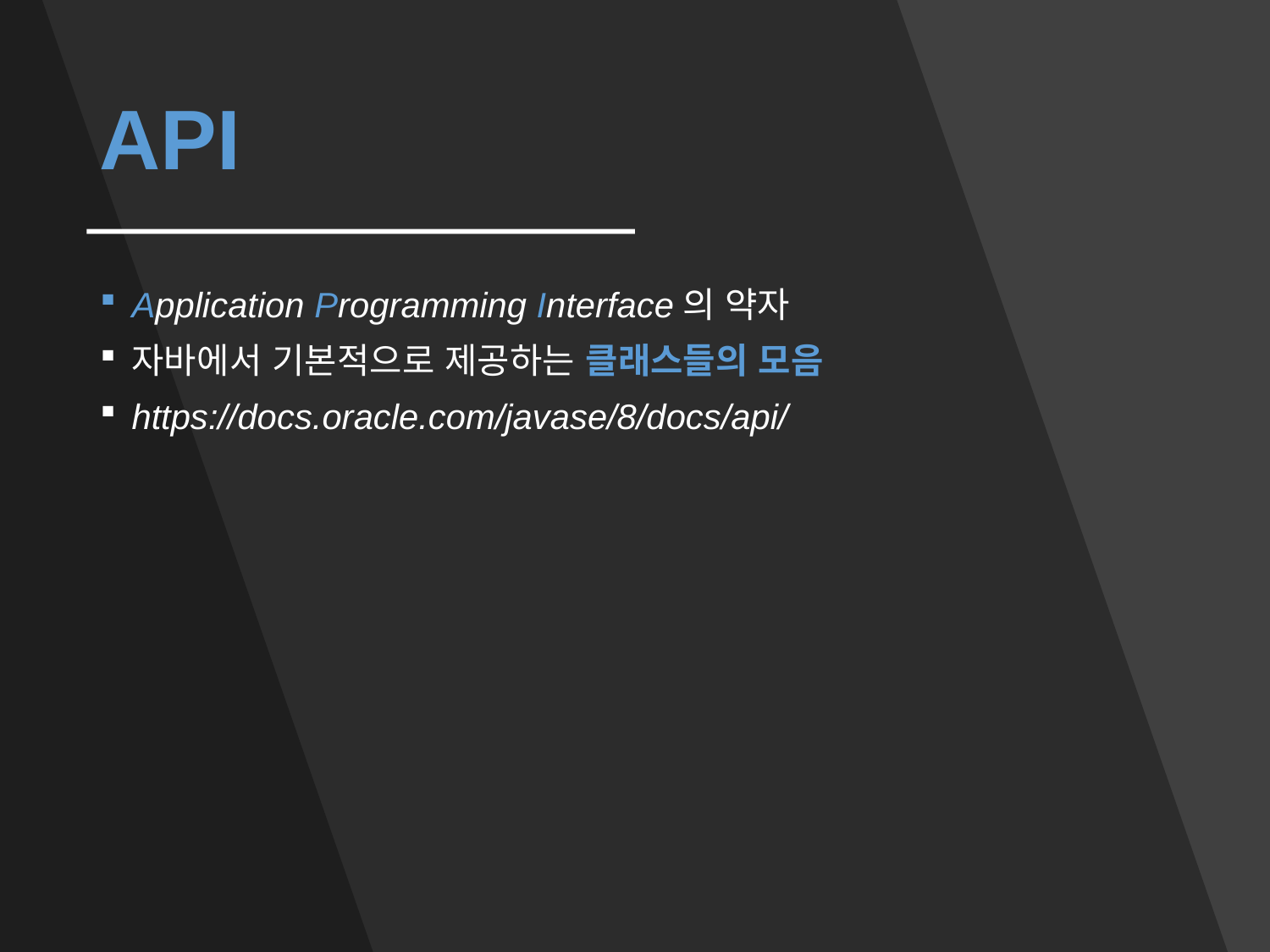

# API

Application Programming Interface의 약자
자바에서 기본적으로 제공하는 클래스들의 모음
https://docs.oracle.com/javase/8/docs/api/